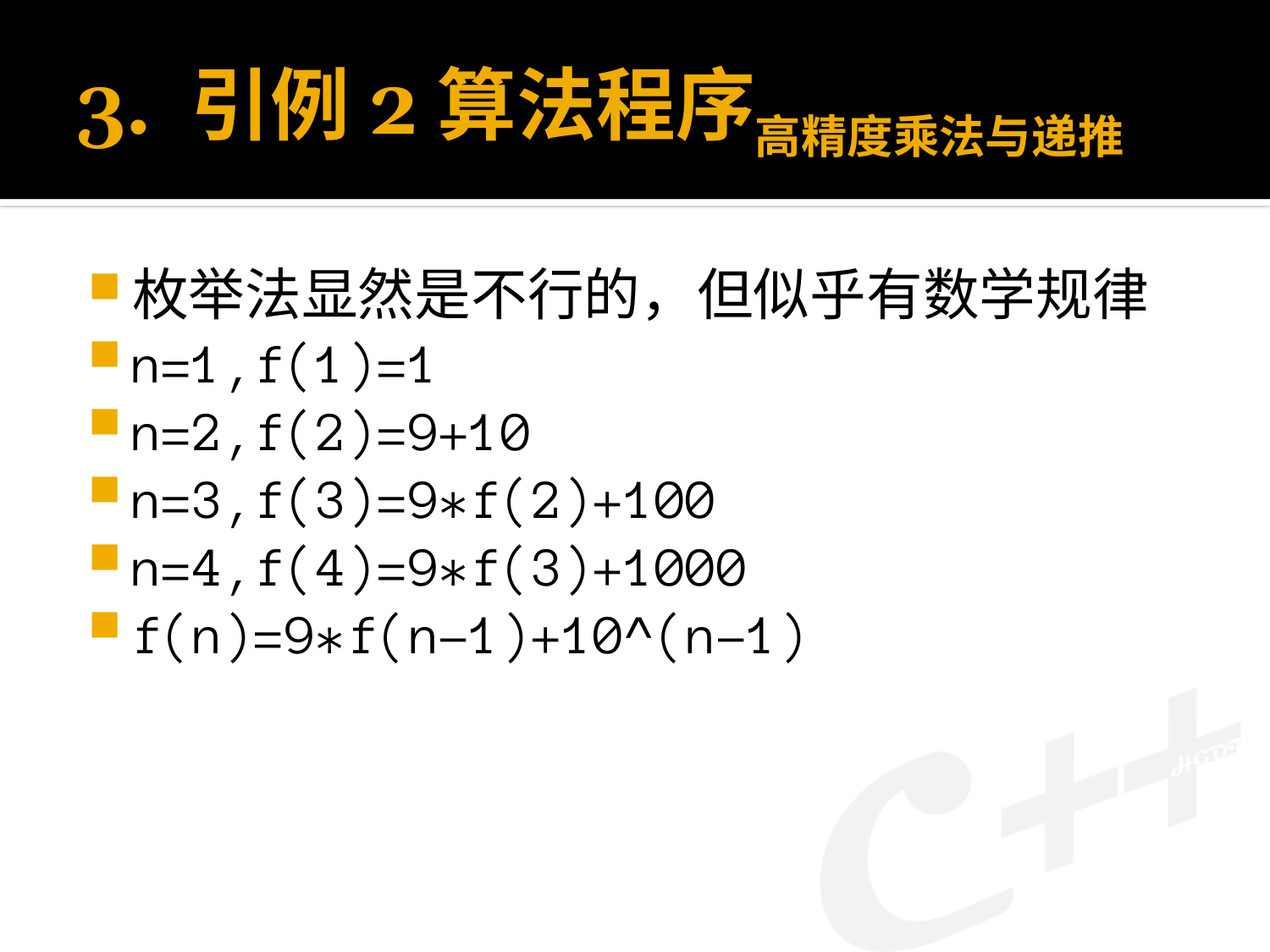

# 3. 引例2算法程序高精度乘法与递推
枚举法显然是不行的，但似乎有数学规律
n=1,f(1)=1
n=2,f(2)=9+10
n=3,f(3)=9*f(2)+100
n=4,f(4)=9*f(3)+1000
f(n)=9*f(n-1)+10^(n-1)